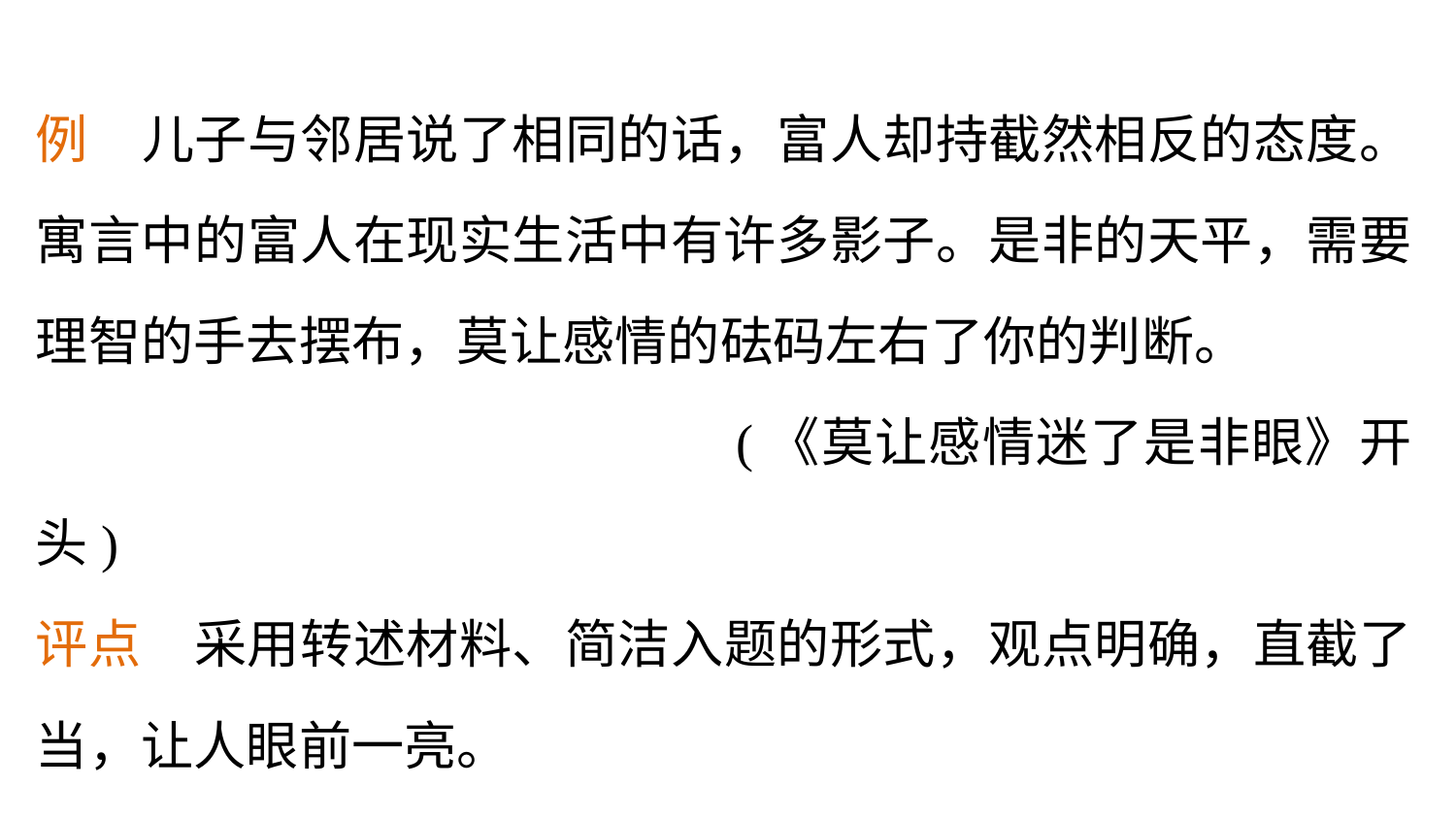

例　儿子与邻居说了相同的话，富人却持截然相反的态度。寓言中的富人在现实生活中有许多影子。是非的天平，需要理智的手去摆布，莫让感情的砝码左右了你的判断。
                                                 (《莫让感情迷了是非眼》开头)
评点　采用转述材料、简洁入题的形式，观点明确，直截了当，让人眼前一亮。